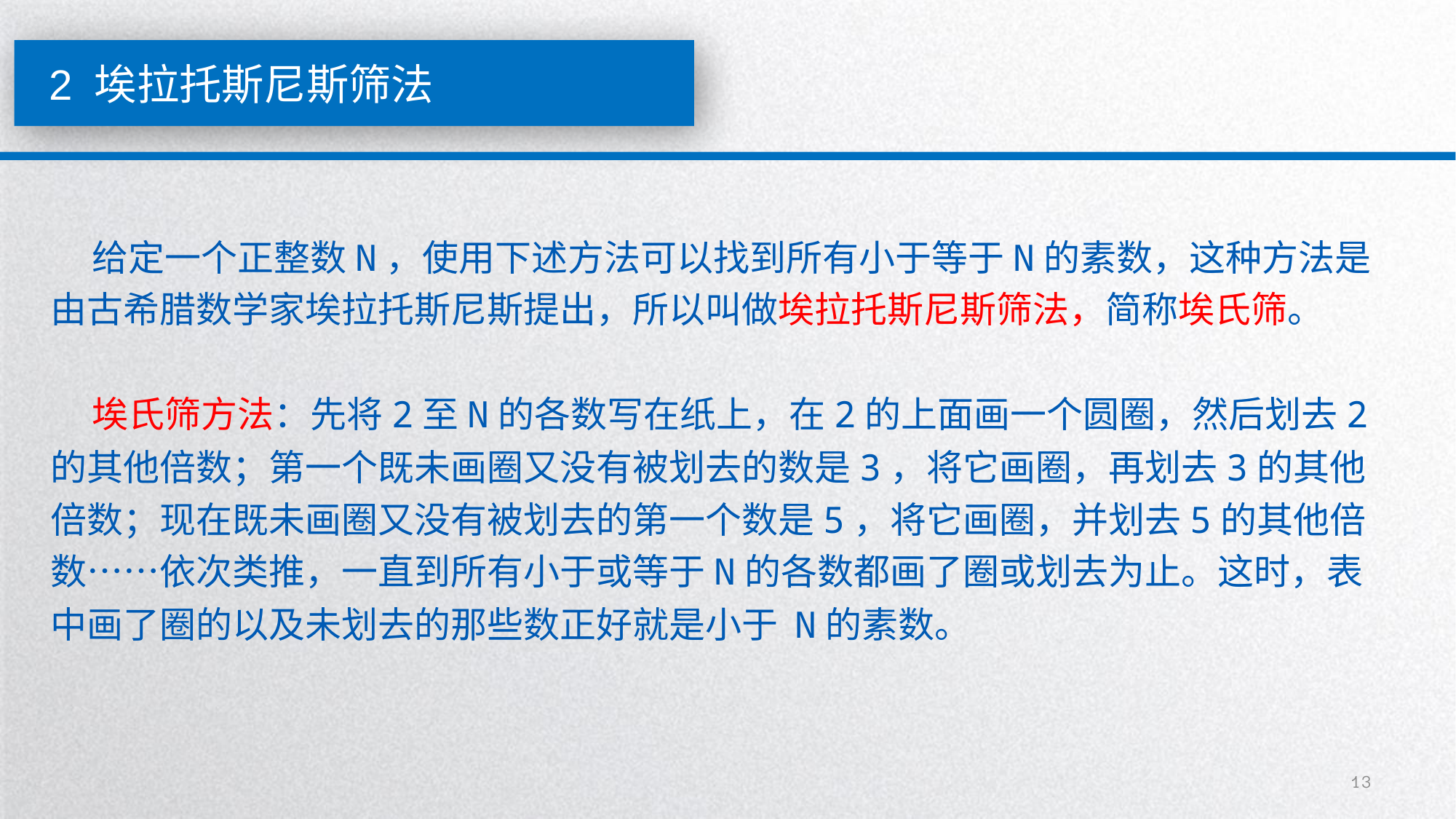

2 埃拉托斯尼斯筛法
    给定一个正整数N，使用下述方法可以找到所有小于等于N的素数，这种方法是由古希腊数学家埃拉托斯尼斯提出，所以叫做埃拉托斯尼斯筛法，简称埃氏筛。

    埃氏筛方法：先将2至N的各数写在纸上，在2的上面画一个圆圈，然后划去2的其他倍数；第一个既未画圈又没有被划去的数是3，将它画圈，再划去3的其他倍数；现在既未画圈又没有被划去的第一个数是5，将它画圈，并划去5的其他倍数……依次类推，一直到所有小于或等于N的各数都画了圈或划去为止。这时，表中画了圈的以及未划去的那些数正好就是小于 N的素数。
13